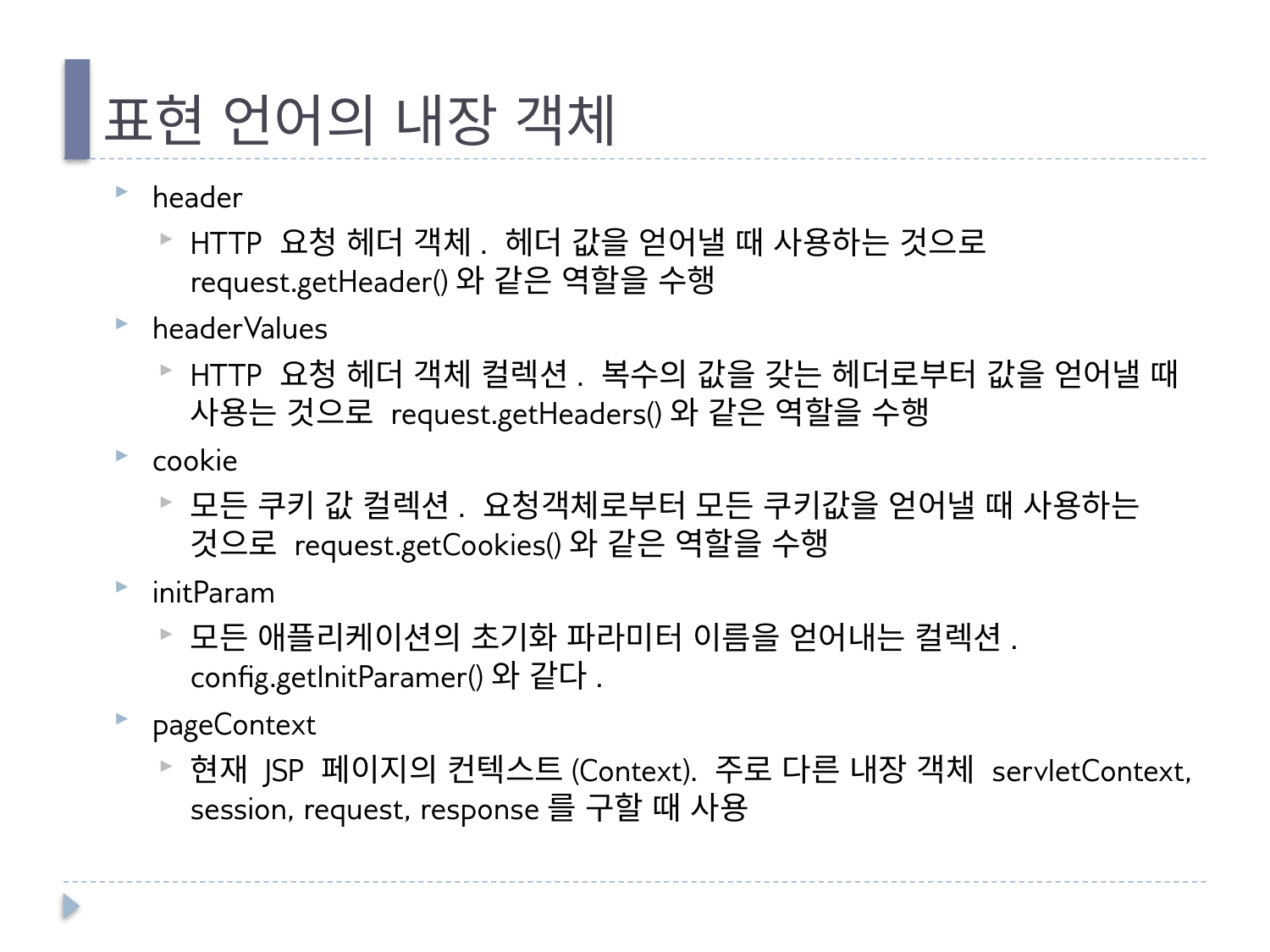

# 표현 언어의 내장 객체
header
HTTP 요청 헤더 객체. 헤더 값을 얻어낼 때 사용하는 것으로 request.getHeader()와 같은 역할을 수행
headerValues
HTTP 요청 헤더 객체 컬렉션. 복수의 값을 갖는 헤더로부터 값을 얻어낼 때 사용는 것으로 request.getHeaders()와 같은 역할을 수행
cookie
모든 쿠키 값 컬렉션. 요청객체로부터 모든 쿠키값을 얻어낼 때 사용하는 것으로 request.getCookies()와 같은 역할을 수행
initParam
모든 애플리케이션의 초기화 파라미터 이름을 얻어내는 컬렉션. config.getInitParamer()와 같다.
pageContext
현재 JSP 페이지의 컨텍스트(Context). 주로 다른 내장 객체 servletContext, session, request, response를 구할 때 사용